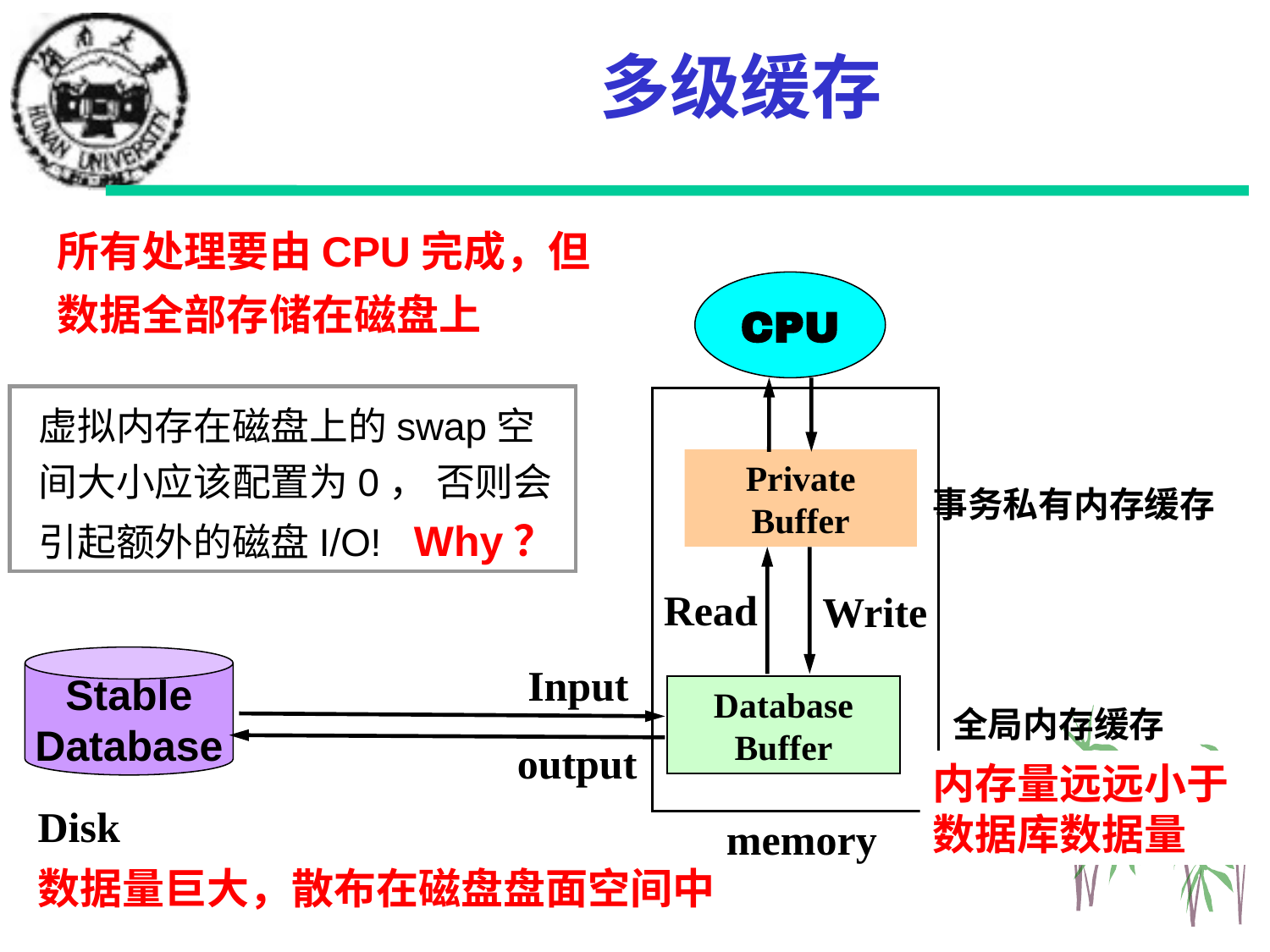

多级缓存
所有处理要由CPU完成，但数据全部存储在磁盘上
CPU

虚拟内存在磁盘上的swap空间大小应该配置为0， 否则会引起额外的磁盘I/O!   Why？

Private
Buffer
事务私有内存缓存

Read
Write
Stable
Database
Input
Database
Buffer
全局内存缓存

output

内存量远远小于数据库数据量
Disk
memory
数据量巨大，散布在磁盘盘面空间中